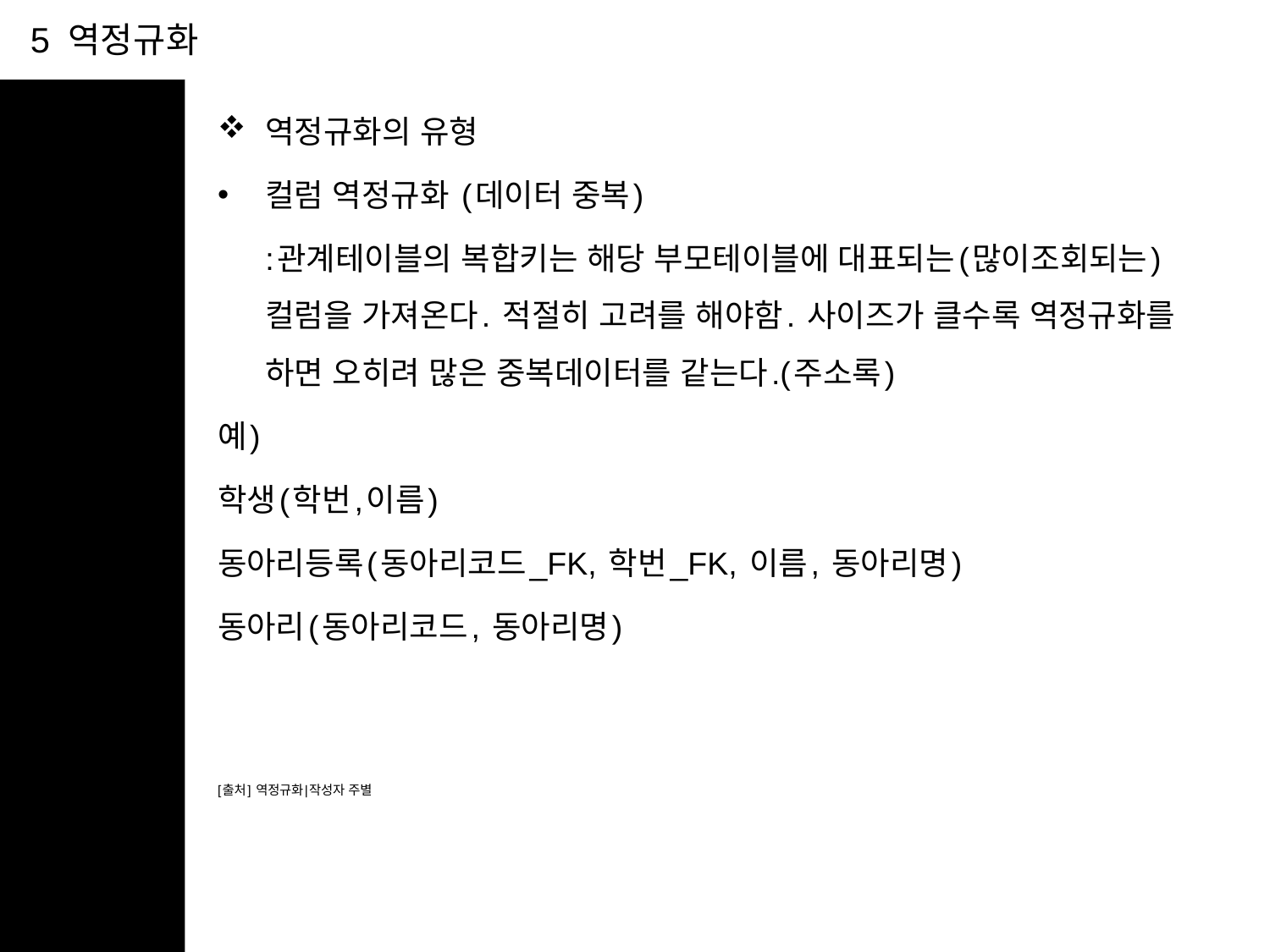

# 5 역정규화
역정규화의 유형
컬럼 역정규화 (데이터 중복)
	:관계테이블의 복합키는 해당 부모테이블에 대표되는(많이조회되는) 컬럼을 가져온다. 적절히 고려를 해야함. 사이즈가 클수록 역정규화를 하면 오히려 많은 중복데이터를 같는다.(주소록)
예)
학생(학번,이름)
동아리등록(동아리코드_FK, 학번_FK, 이름, 동아리명)
동아리(동아리코드, 동아리명)

[출처] 역정규화|작성자 주별